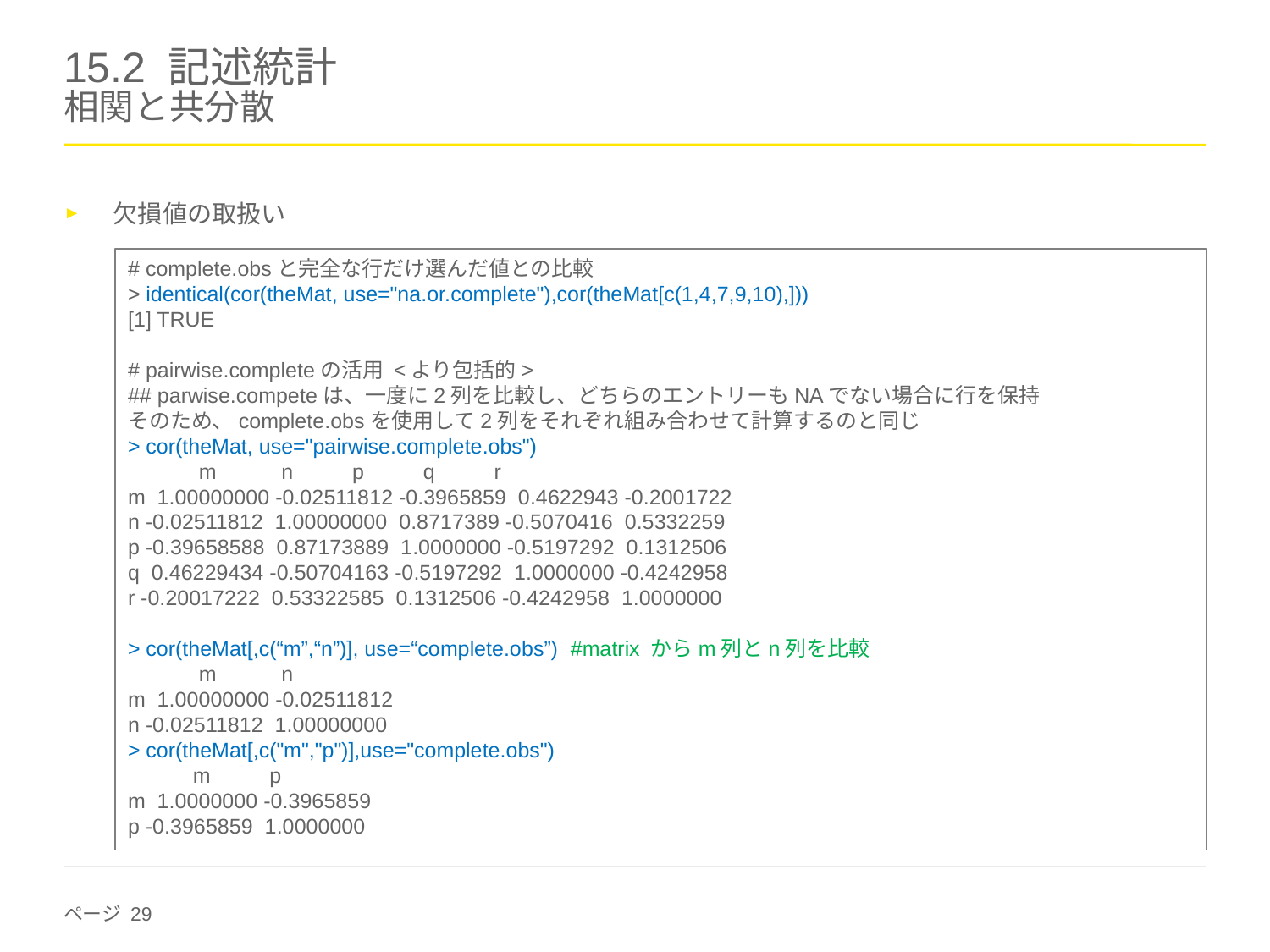

# 15.2 記述統計 相関と共分散
欠損値の取扱い

# complete.obsと完全な行だけ選んだ値との比較
> identical(cor(theMat, use="na.or.complete"),cor(theMat[c(1,4,7,9,10),]))
[1] TRUE

# pairwise.completeの活用 <より包括的>
## parwise.competeは、一度に2列を比較し、どちらのエントリーもNAでない場合に行を保持
そのため、complete.obsを使用して2列をそれぞれ組み合わせて計算するのと同じ
> cor(theMat, use="pairwise.complete.obs")
            m           n          p          q          r
m  1.00000000 -0.02511812 -0.3965859  0.4622943 -0.2001722
n -0.02511812  1.00000000  0.8717389 -0.5070416  0.5332259
p -0.39658588  0.87173889  1.0000000 -0.5197292  0.1312506
q  0.46229434 -0.50704163 -0.5197292  1.0000000 -0.4242958
r -0.20017222  0.53322585  0.1312506 -0.4242958  1.0000000

> cor(theMat[,c(“m”,“n”)], use=“complete.obs”)  #matrix からm列とn列を比較
            m           n
m  1.00000000 -0.02511812
n -0.02511812  1.00000000
> cor(theMat[,c("m","p")],use="complete.obs")
           m          p
m  1.0000000 -0.3965859
p -0.3965859  1.0000000